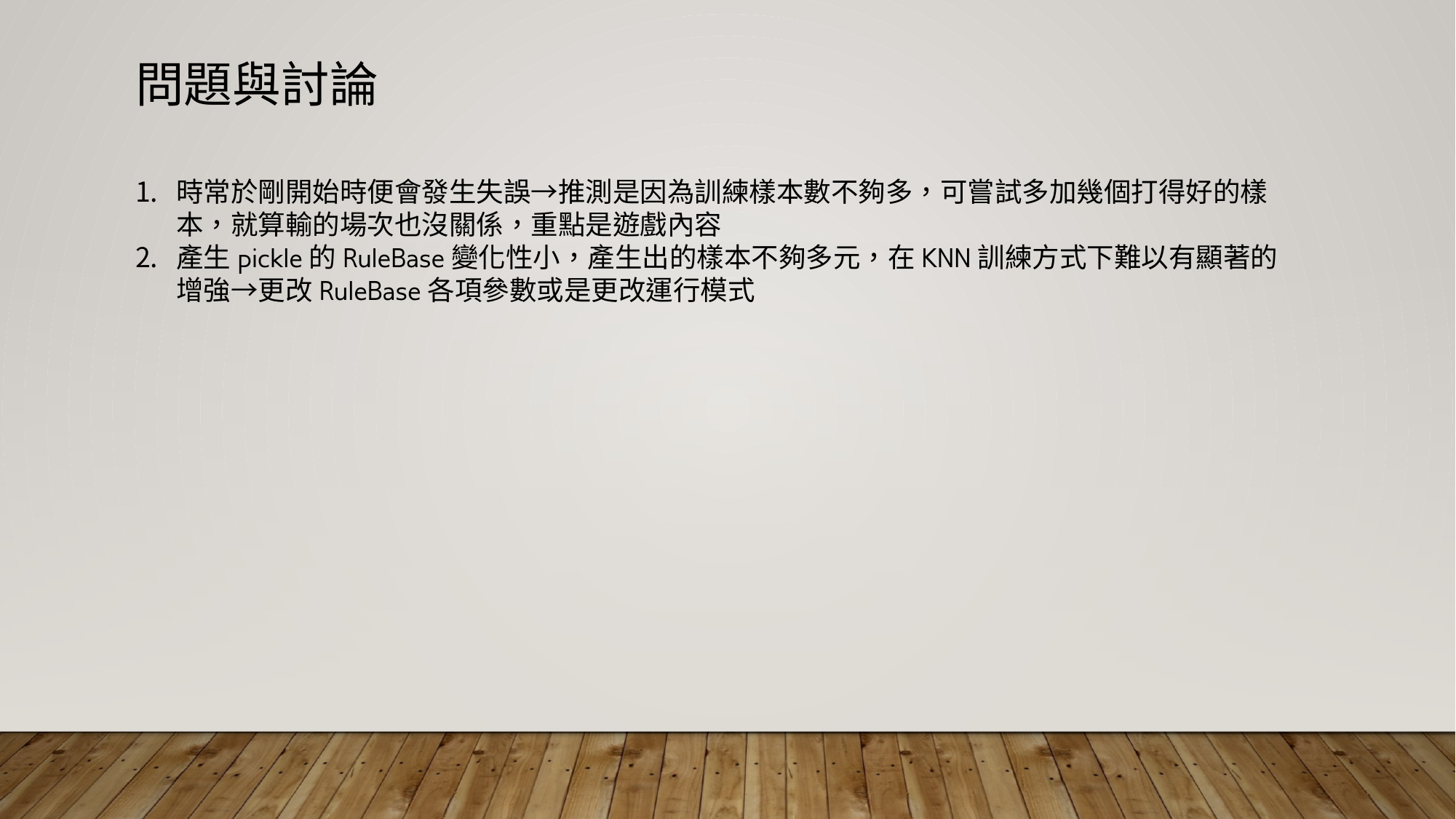

問題與討論
時常於剛開始時便會發生失誤→推測是因為訓練樣本數不夠多，可嘗試多加幾個打得好的樣本，就算輸的場次也沒關係，重點是遊戲內容
產生pickle的RuleBase變化性小，產生出的樣本不夠多元，在KNN訓練方式下難以有顯著的增強→更改RuleBase各項參數或是更改運行模式